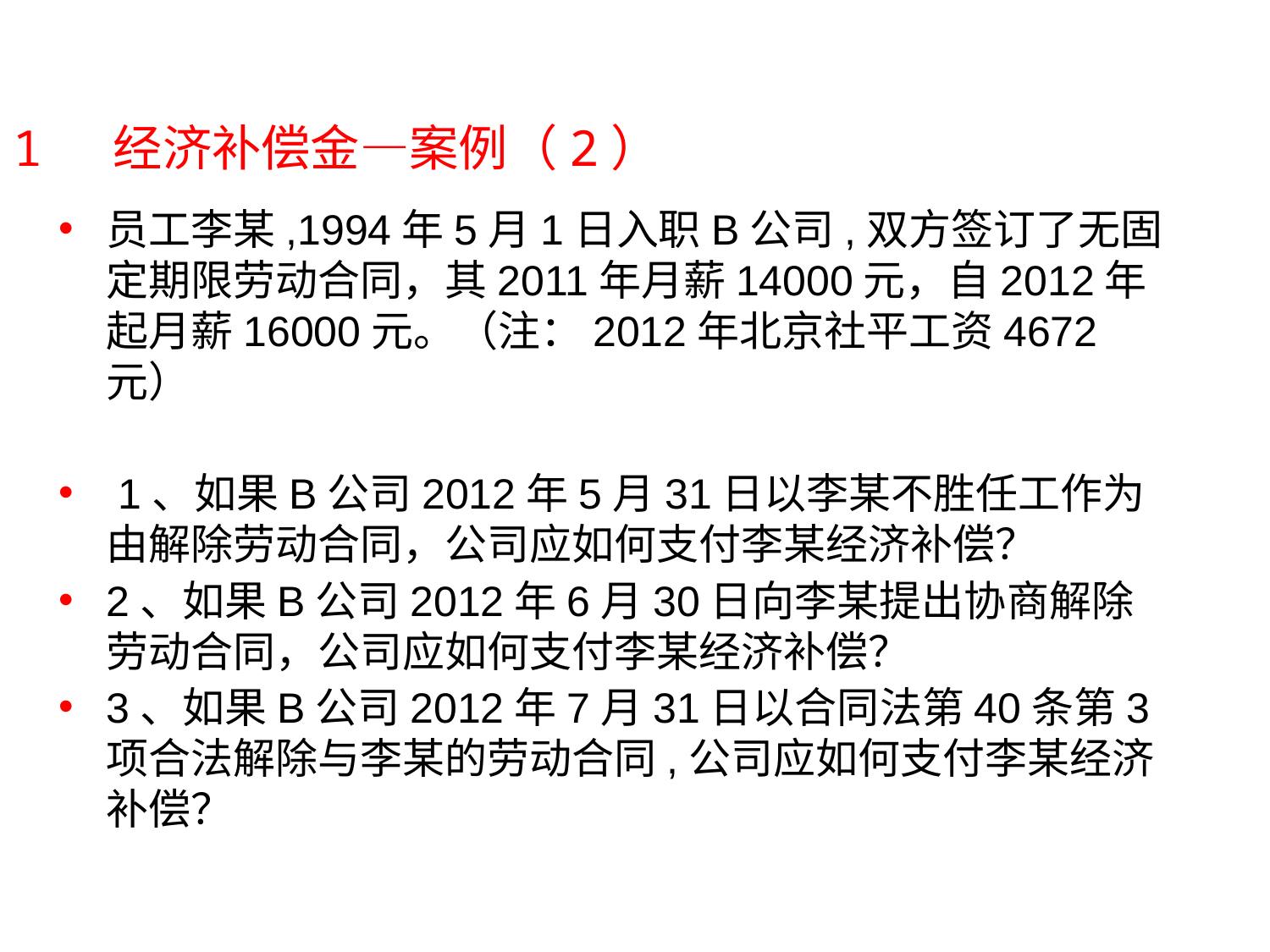

1  经济补偿金—案例（2）
员工李某,1994年5月1日入职B公司,双方签订了无固定期限劳动合同，其2011年月薪14000元，自2012年起月薪16000元。（注：2012年北京社平工资4672元）

 1、如果B公司2012年5月31日以李某不胜任工作为由解除劳动合同，公司应如何支付李某经济补偿？
2、如果B公司2012年6月30日向李某提出协商解除劳动合同，公司应如何支付李某经济补偿？
3、如果B公司2012年7月31日以合同法第40条第3项合法解除与李某的劳动合同,公司应如何支付李某经济补偿？